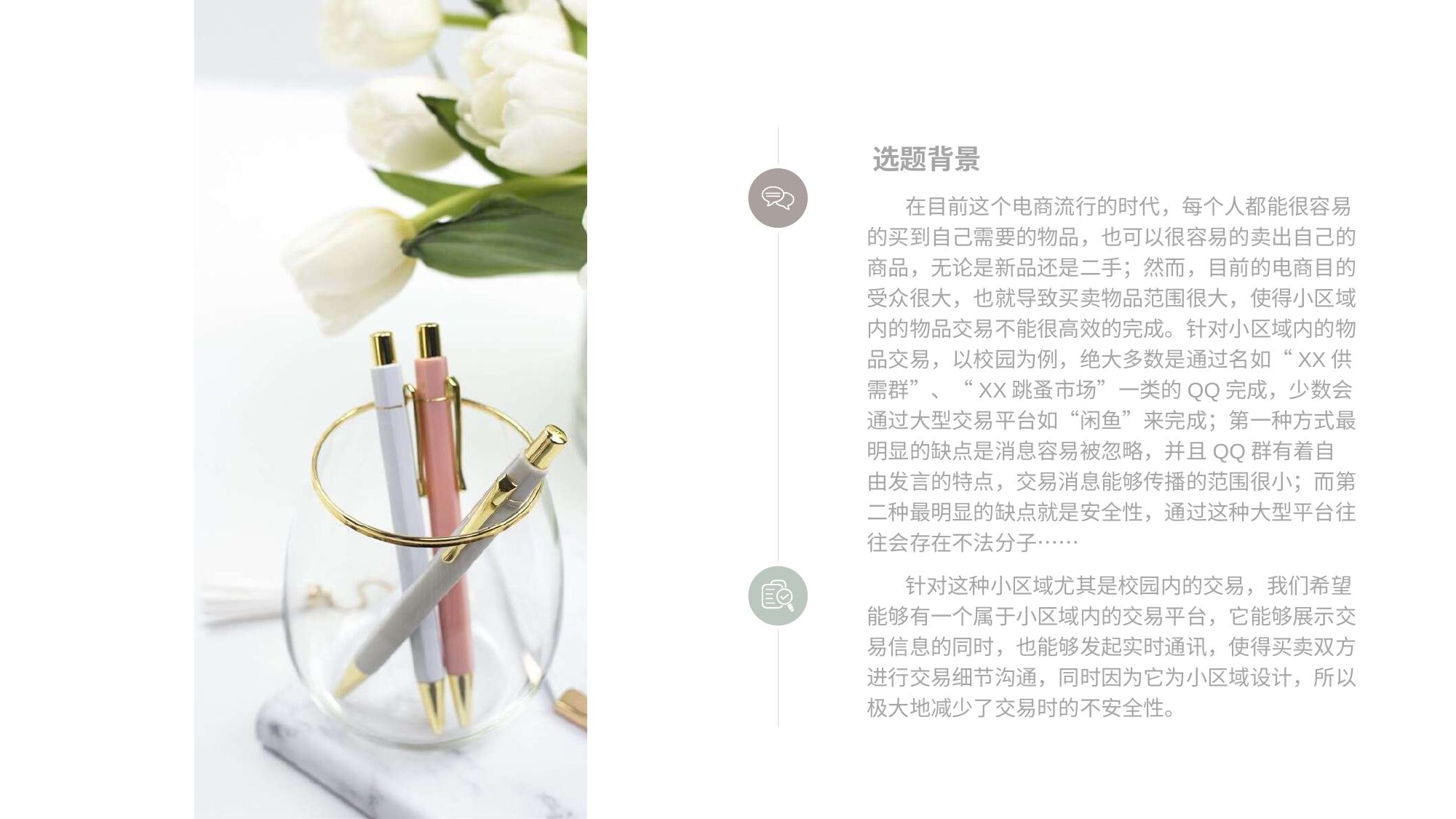

选题背景
       在目前这个电商流行的时代，每个人都能很容易的买到自己需要的物品，也可以很容易的卖出自己的商品，无论是新品还是二手；然而，目前的电商目的受众很大，也就导致买卖物品范围很大，使得小区域内的物品交易不能很高效的完成。针对小区域内的物品交易，以校园为例，绝大多数是通过名如“XX供需群”、“XX跳蚤市场”一类的QQ完成，少数会通过大型交易平台如“闲鱼”来完成；第一种方式最明显的缺点是消息容易被忽略，并且QQ群有着自由发言的特点，交易消息能够传播的范围很小；而第二种最明显的缺点就是安全性，通过这种大型平台往往会存在不法分子……

       针对这种小区域尤其是校园内的交易，我们希望能够有一个属于小区域内的交易平台，它能够展示交易信息的同时，也能够发起实时通讯，使得买卖双方进行交易细节沟通，同时因为它为小区域设计，所以极大地减少了交易时的不安全性。